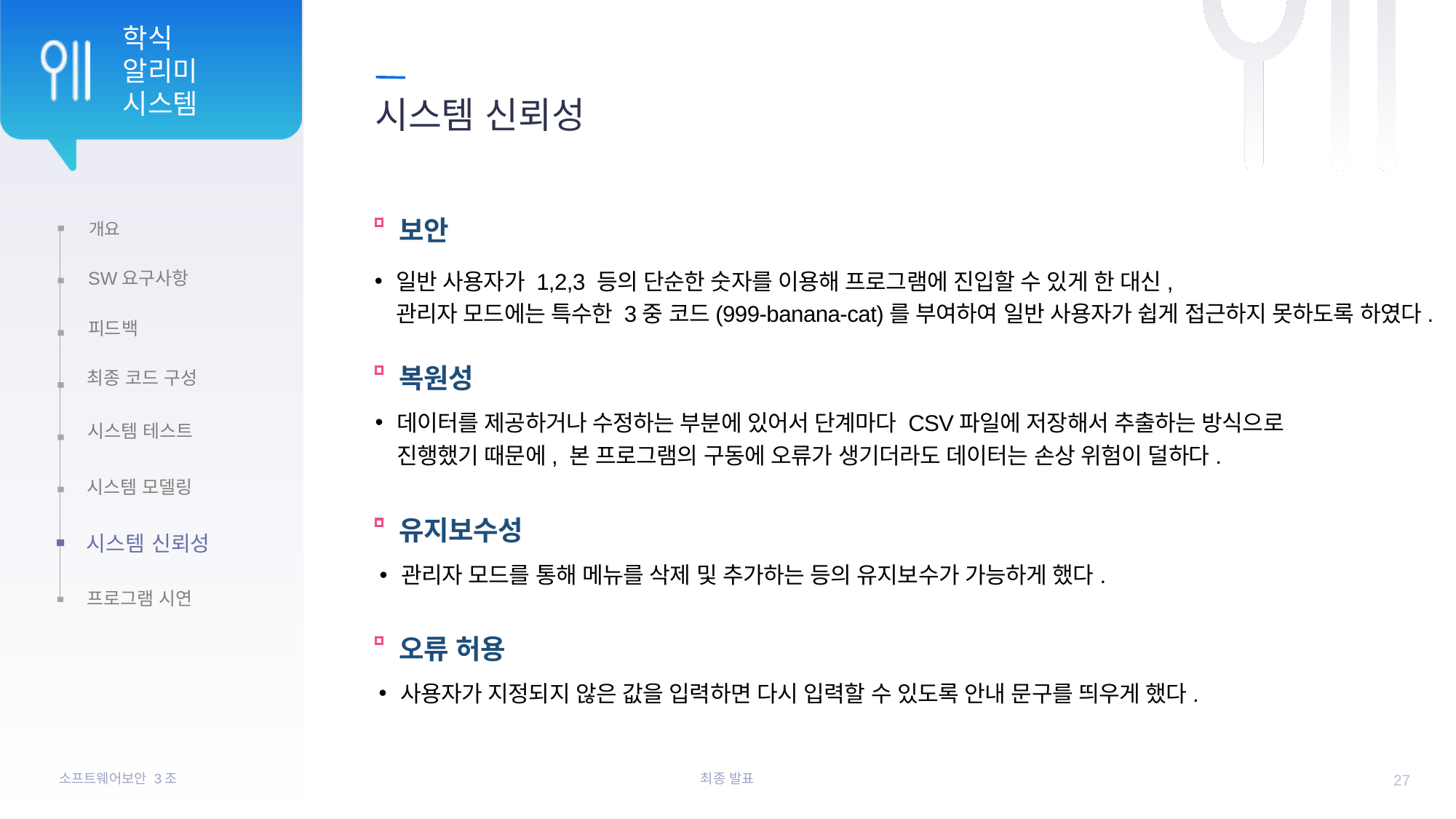

# 시스템 신뢰성
보안

일반 사용자가 1,2,3 등의 단순한 숫자를 이용해 프로그램에 진입할 수 있게 한 대신,
관리자 모드에는 특수한 3중 코드(999-banana-cat)를 부여하여 일반 사용자가 쉽게 접근하지 못하도록 하였다.
복원성

데이터를 제공하거나 수정하는 부분에 있어서 단계마다 CSV파일에 저장해서 추출하는 방식으로
진행했기 때문에, 본 프로그램의 구동에 오류가 생기더라도 데이터는 손상 위험이 덜하다.
유지보수성

관리자 모드를 통해 메뉴를 삭제 및 추가하는 등의 유지보수가 가능하게 했다.
오류 허용

사용자가 지정되지 않은 값을 입력하면 다시 입력할 수 있도록 안내 문구를 띄우게 했다.
27